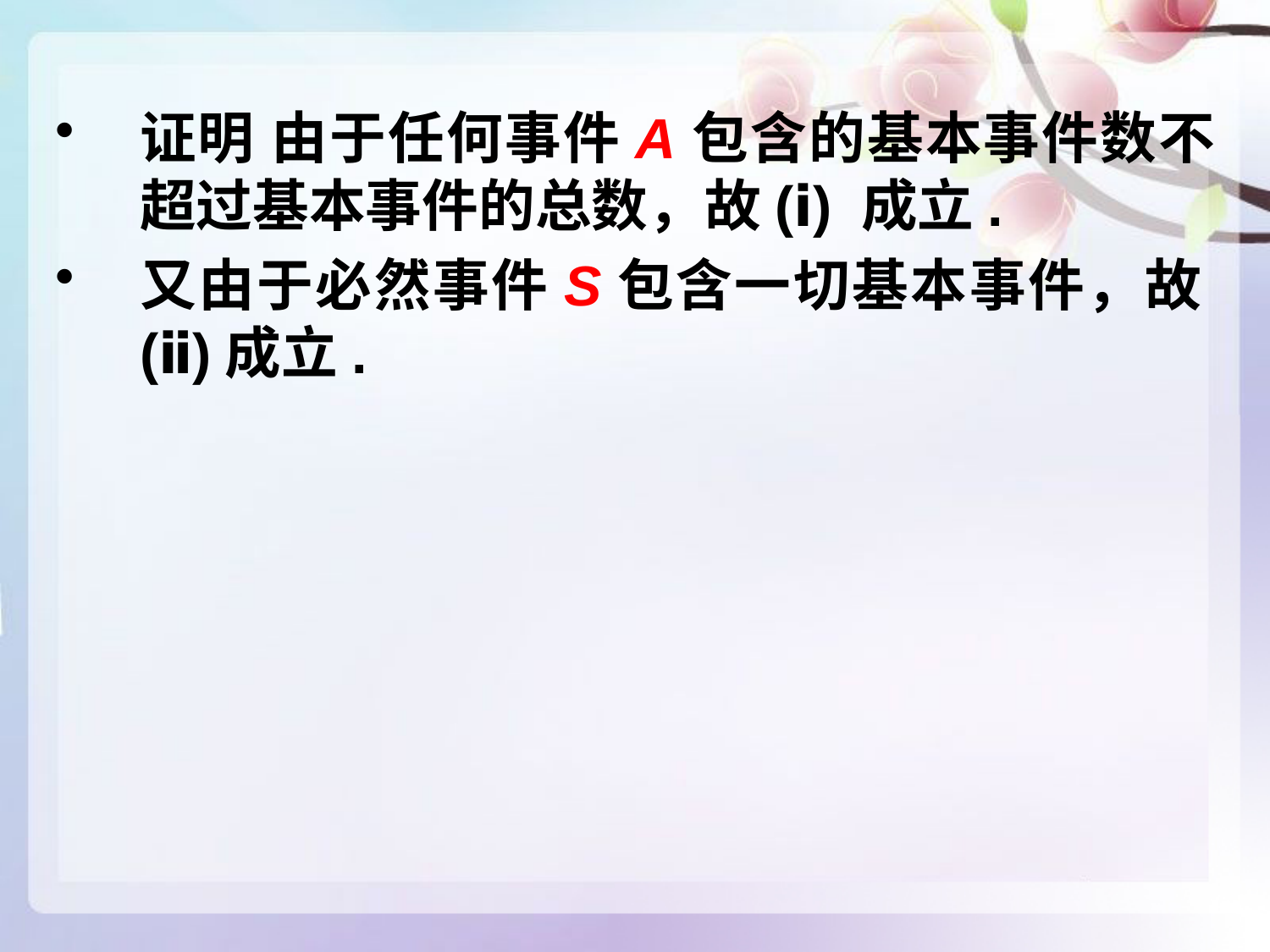

证明 由于任何事件A包含的基本事件数不超过基本事件的总数，故(ⅰ) 成立.
又由于必然事件S包含一切基本事件，故(ⅱ)成立.